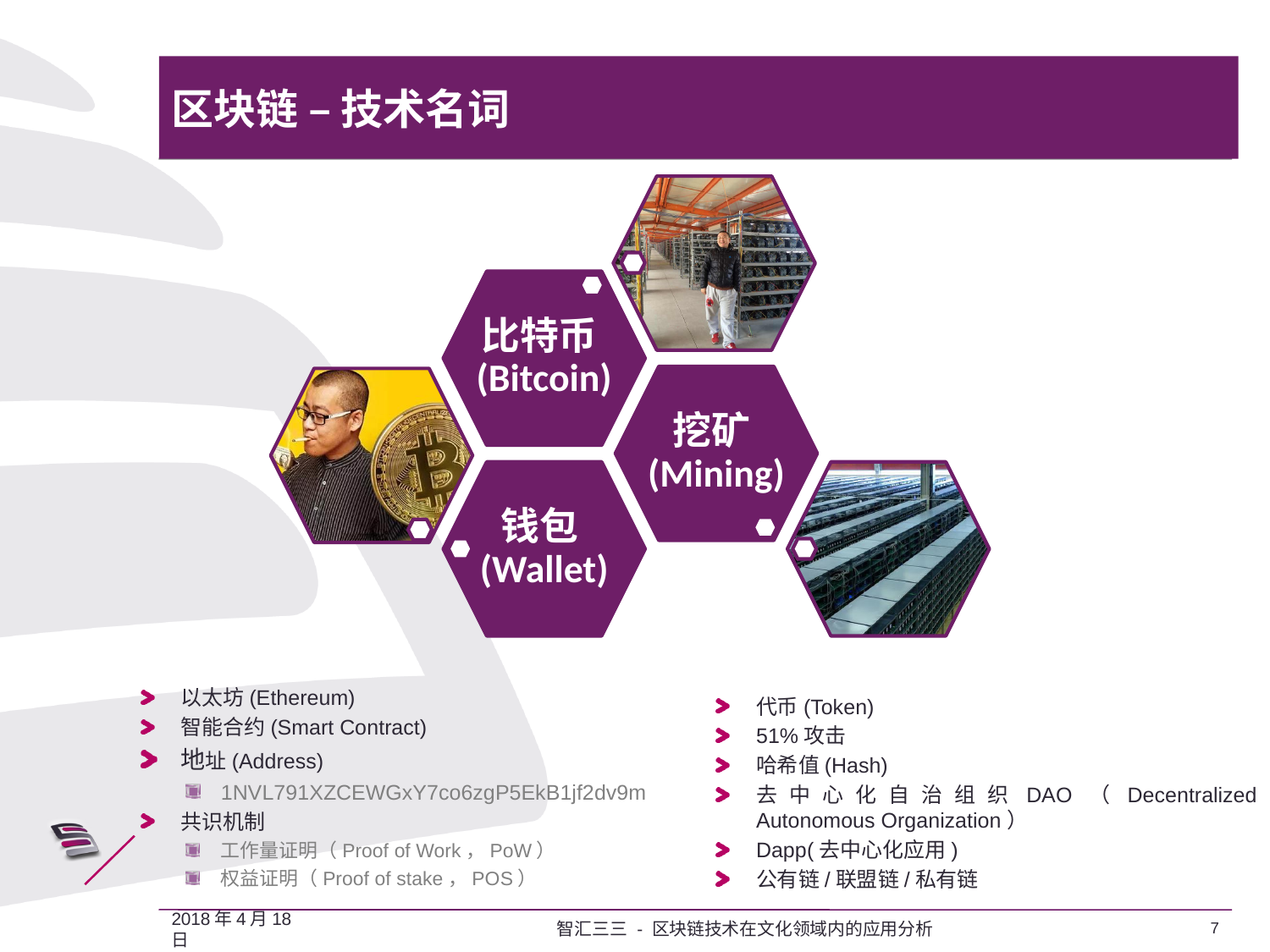

# 区块链 – 技术名词

钱包(Wallet)
挖矿(Mining)
比特币(Bitcoin)
以太坊(Ethereum)
智能合约(Smart Contract)
地址(Address)
1NVL791XZCEWGxY7co6zgP5EkB1jf2dv9m
共识机制
工作量证明（Proof of Work，PoW）
权益证明（Proof of stake，POS）
代币(Token)
51%攻击
哈希值(Hash)
去中心化自治组织DAO（Decentralized Autonomous Organization）
Dapp(去中心化应用)
公有链/联盟链/私有链

智汇三三 - 区块链技术在文化领域内的应用分析
7
2018年4月18日